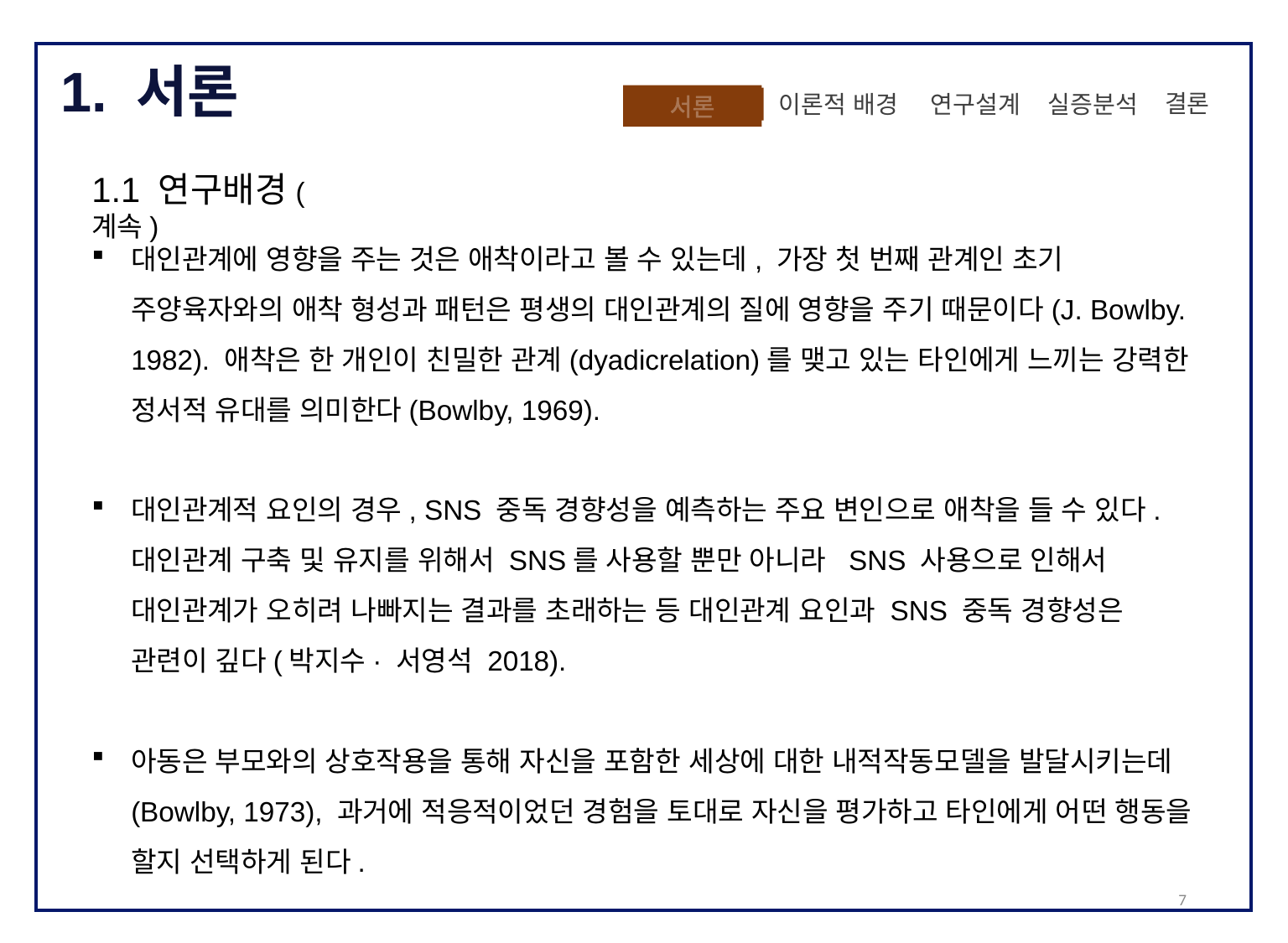

1. 서론
 결론
실증분석
이론적 배경
 연구설계
서론

1.1 연구배경(계속)
대인관계에 영향을 주는 것은 애착이라고 볼 수 있는데, 가장 첫 번째 관계인 초기 주양육자와의 애착 형성과 패턴은 평생의 대인관계의 질에 영향을 주기 때문이다(J. Bowlby. 1982). 애착은 한 개인이 친밀한 관계(dyadicrelation)를 맺고 있는 타인에게 느끼는 강력한 정서적 유대를 의미한다(Bowlby, 1969).

대인관계적 요인의 경우, SNS 중독 경향성을 예측하는 주요 변인으로 애착을 들 수 있다.  대인관계 구축 및 유지를 위해서 SNS를 사용할 뿐만 아니라  SNS 사용으로 인해서 대인관계가 오히려 나빠지는 결과를 초래하는 등 대인관계 요인과 SNS 중독 경향성은 관련이 깊다(박지수· 서영석 2018).

아동은 부모와의 상호작용을 통해 자신을 포함한 세상에 대한 내적작동모델을 발달시키는데(Bowlby, 1973), 과거에 적응적이었던 경험을 토대로 자신을 평가하고 타인에게 어떤 행동을 할지 선택하게 된다.

7